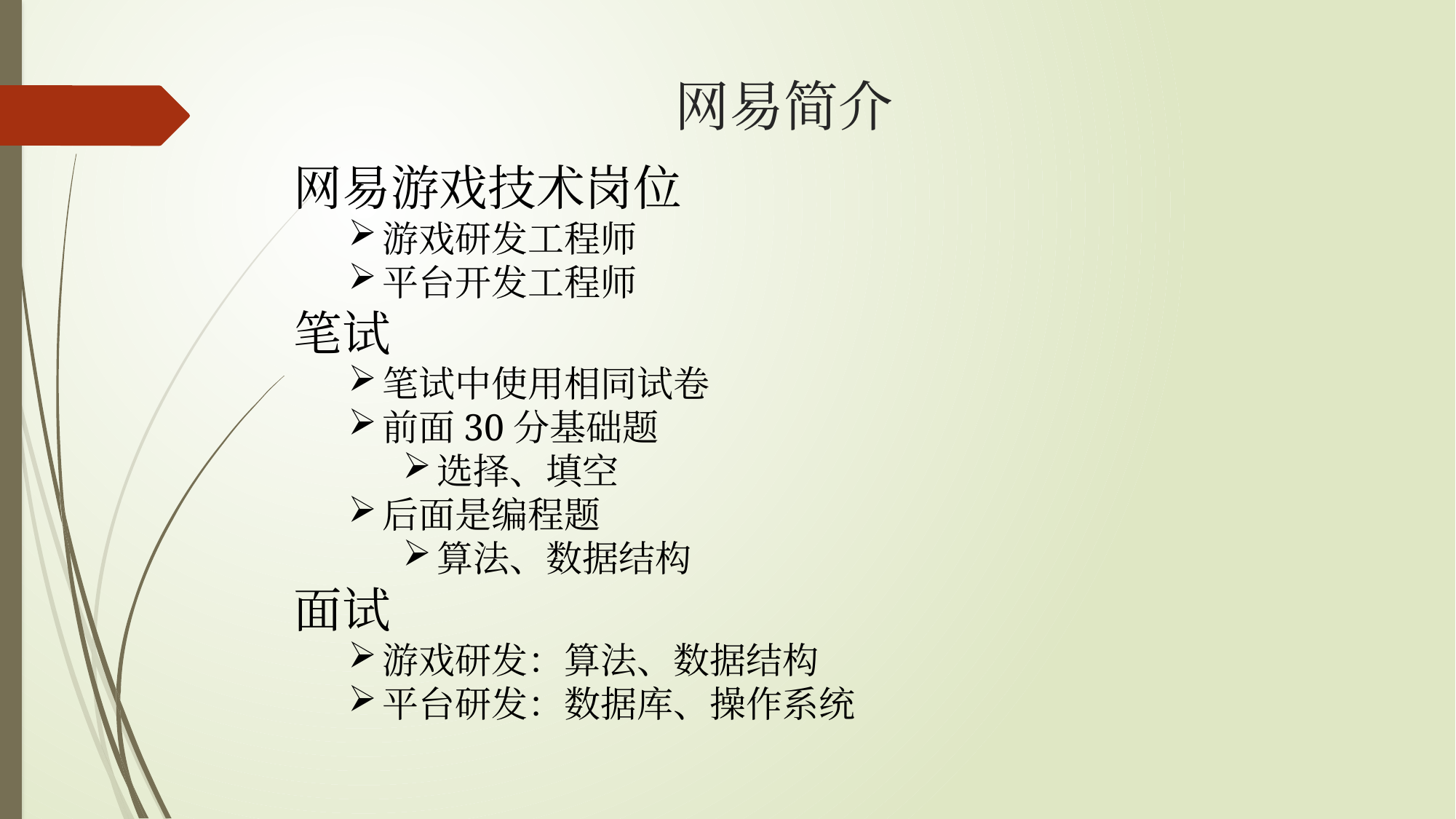

# 网易简介
网易游戏技术岗位
游戏研发工程师
平台开发工程师
笔试
笔试中使用相同试卷
前面30分基础题
选择、填空
后面是编程题
算法、数据结构
面试
游戏研发：算法、数据结构
平台研发：数据库、操作系统